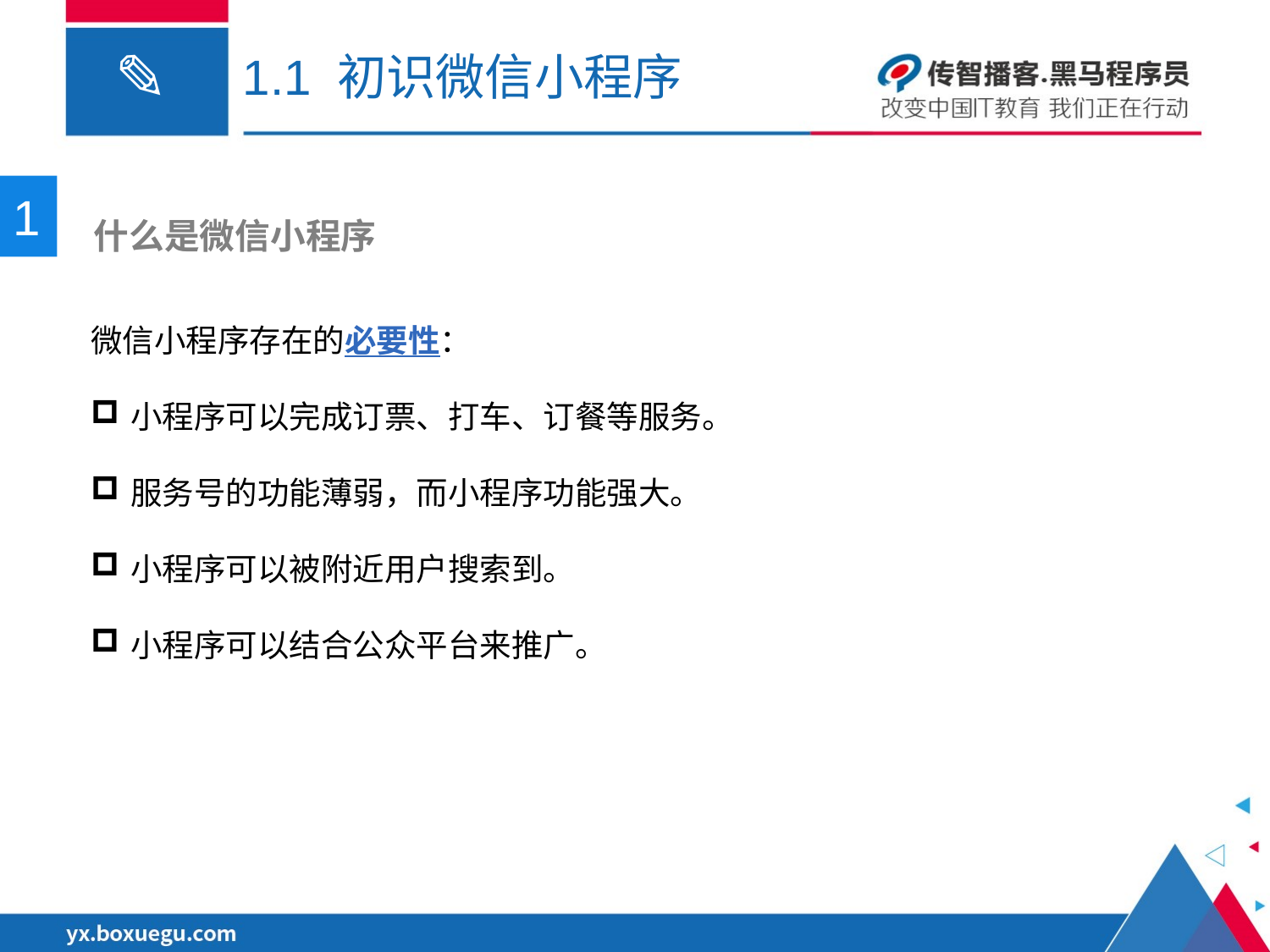

# 1.1 初识微信小程序

1
  什么是微信小程序
微信小程序存在的必要性：
小程序可以完成订票、打车、订餐等服务。
服务号的功能薄弱，而小程序功能强大。
小程序可以被附近用户搜索到。
小程序可以结合公众平台来推广。